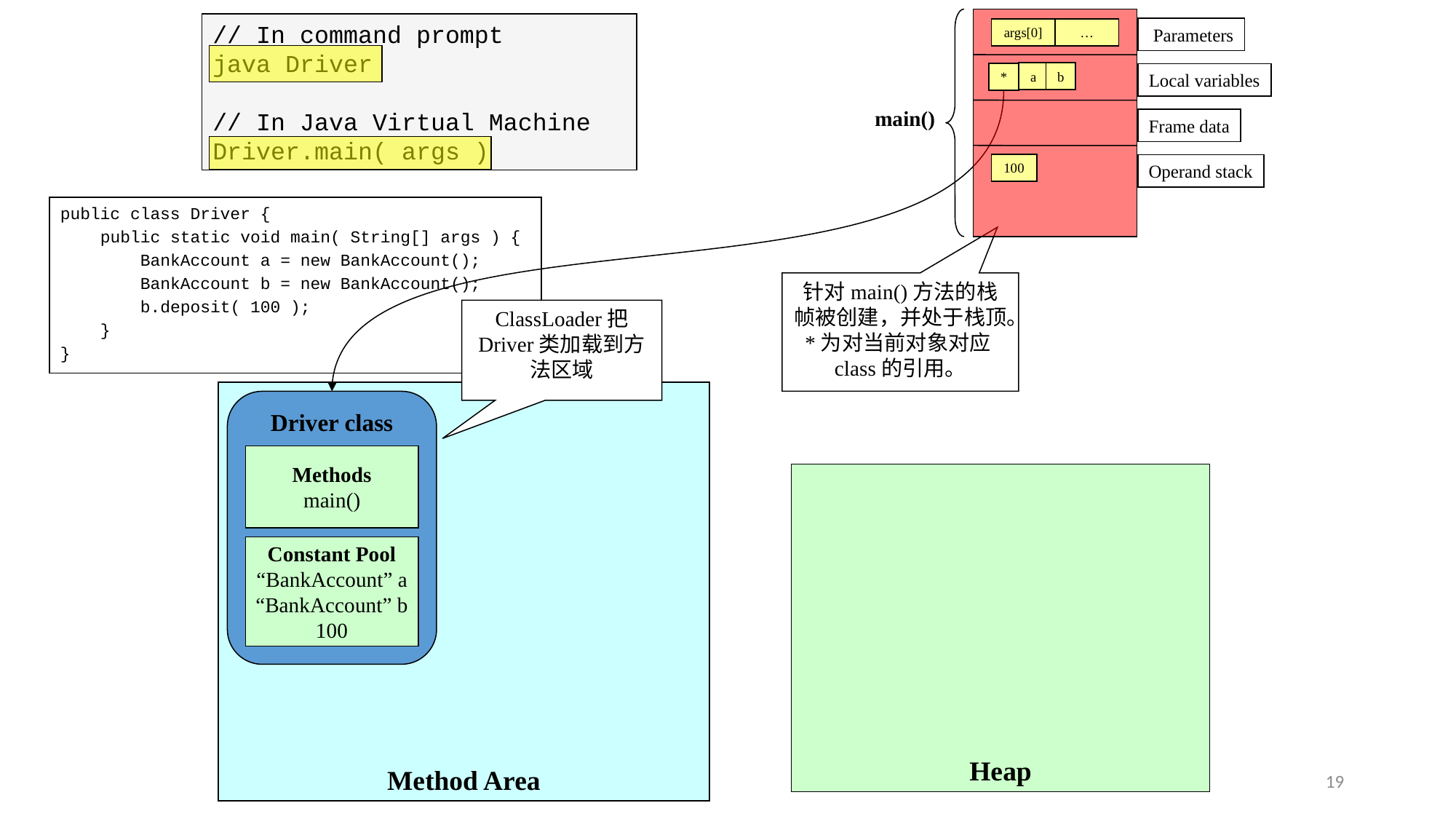

args[0]
…
 Parameters

a
b
*
Local variables
main()

Frame data

100
Operand stack
// In command prompt
java Driver

// In Java Virtual Machine
Driver.main( args )

public class Driver {
    public static void main( String[] args ) {
        BankAccount a = new BankAccount();
        BankAccount b = new BankAccount();
        b.deposit( 100 );
    }
}
针对main()方法的栈帧被创建，并处于栈顶。*为对当前对象对应class的引用。
ClassLoader把 Driver类加载到方法区域
Method Area
Driver class
Methods
main()
Constant Pool
“BankAccount” a
“BankAccount” b
100
Heap
19